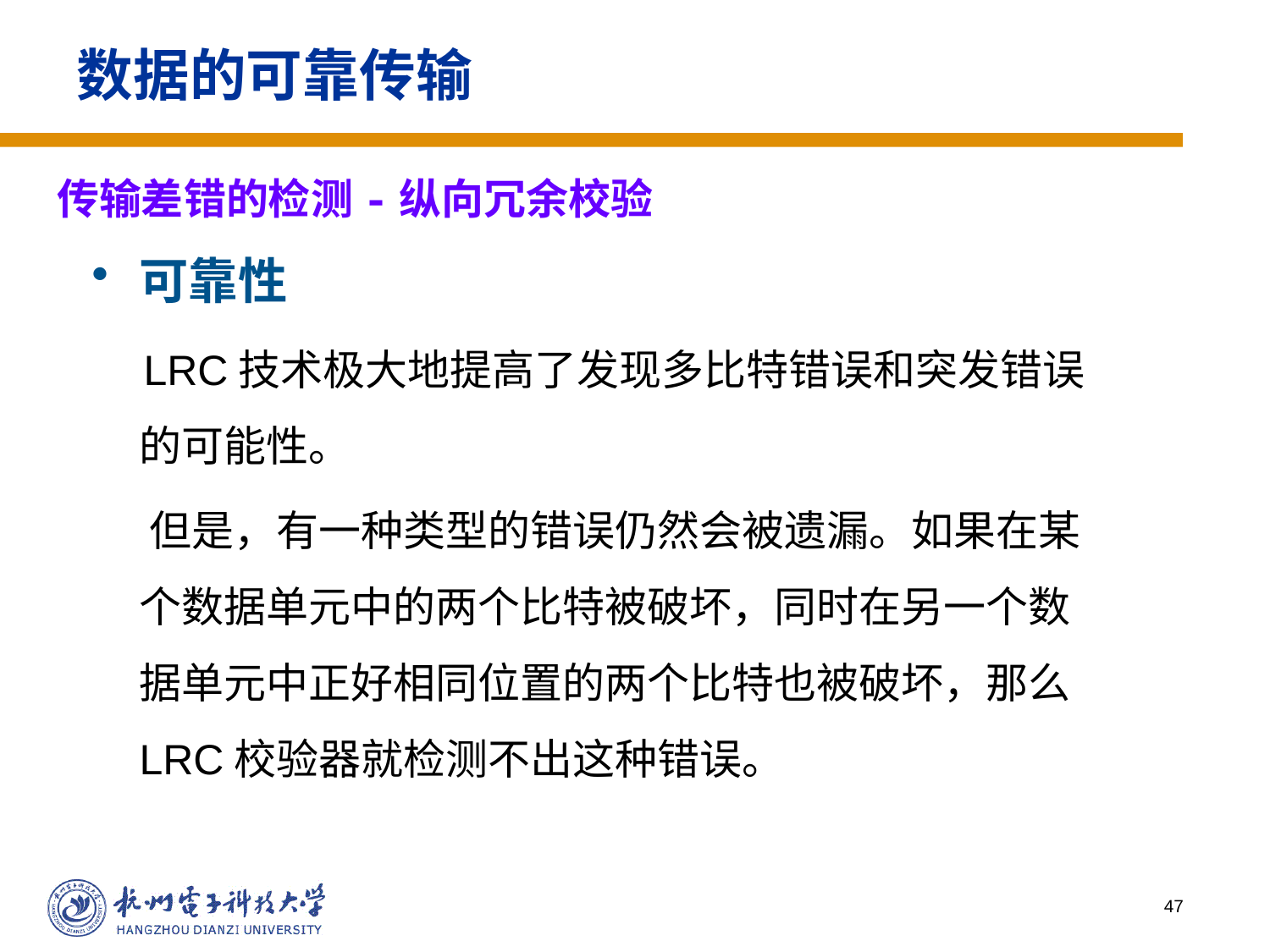

# 数据的可靠传输
传输差错的检测-纵向冗余校验
可靠性
       LRC技术极大地提高了发现多比特错误和突发错误的可能性。
     但是，有一种类型的错误仍然会被遗漏。如果在某个数据单元中的两个比特被破坏，同时在另一个数据单元中正好相同位置的两个比特也被破坏，那么LRC校验器就检测不出这种错误。
47